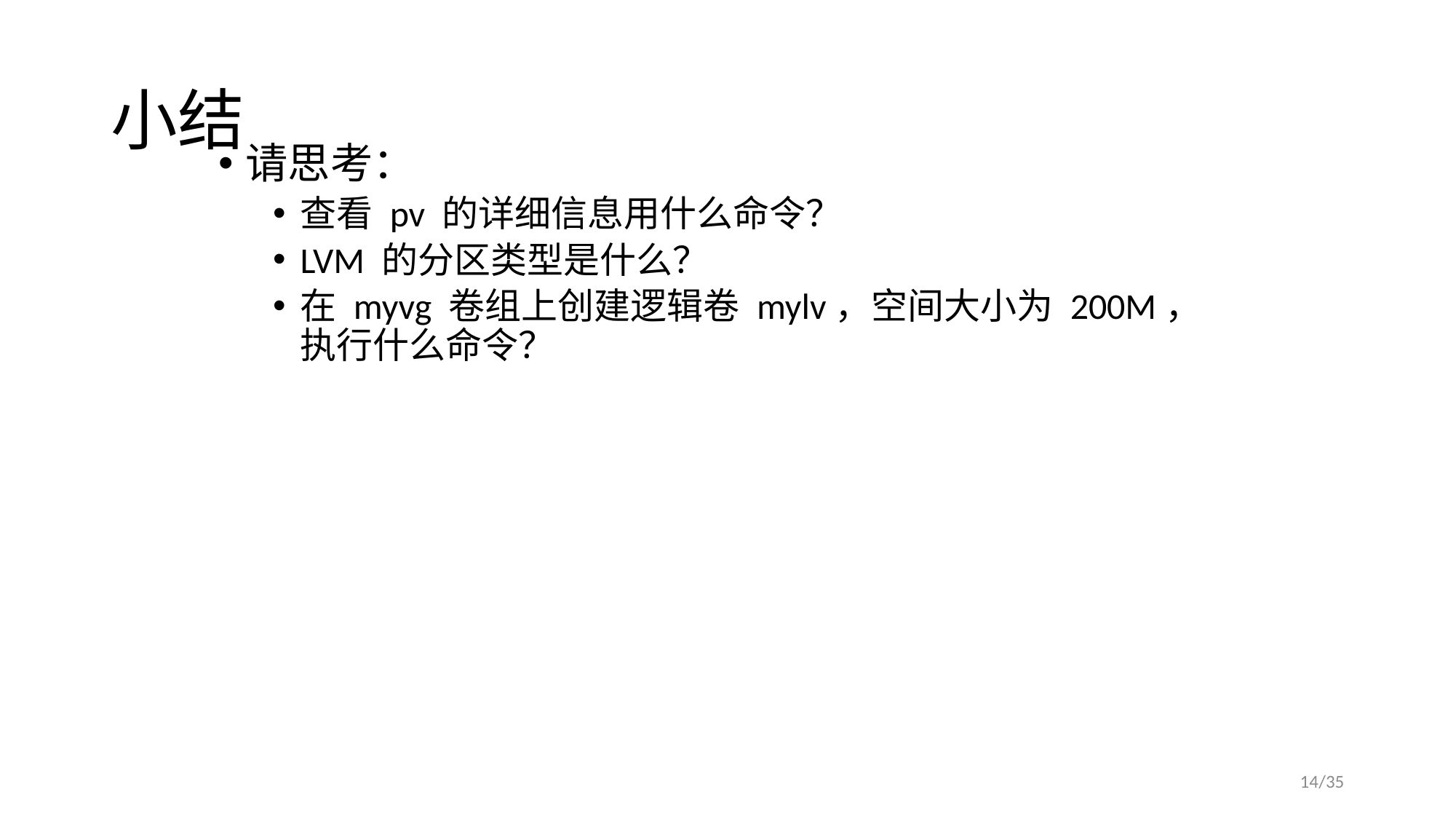

# 小结
请思考：
查看 pv 的详细信息用什么命令？
LVM 的分区类型是什么？
在 myvg 卷组上创建逻辑卷 mylv，空间大小为 200M，执行什么命令？
14/35